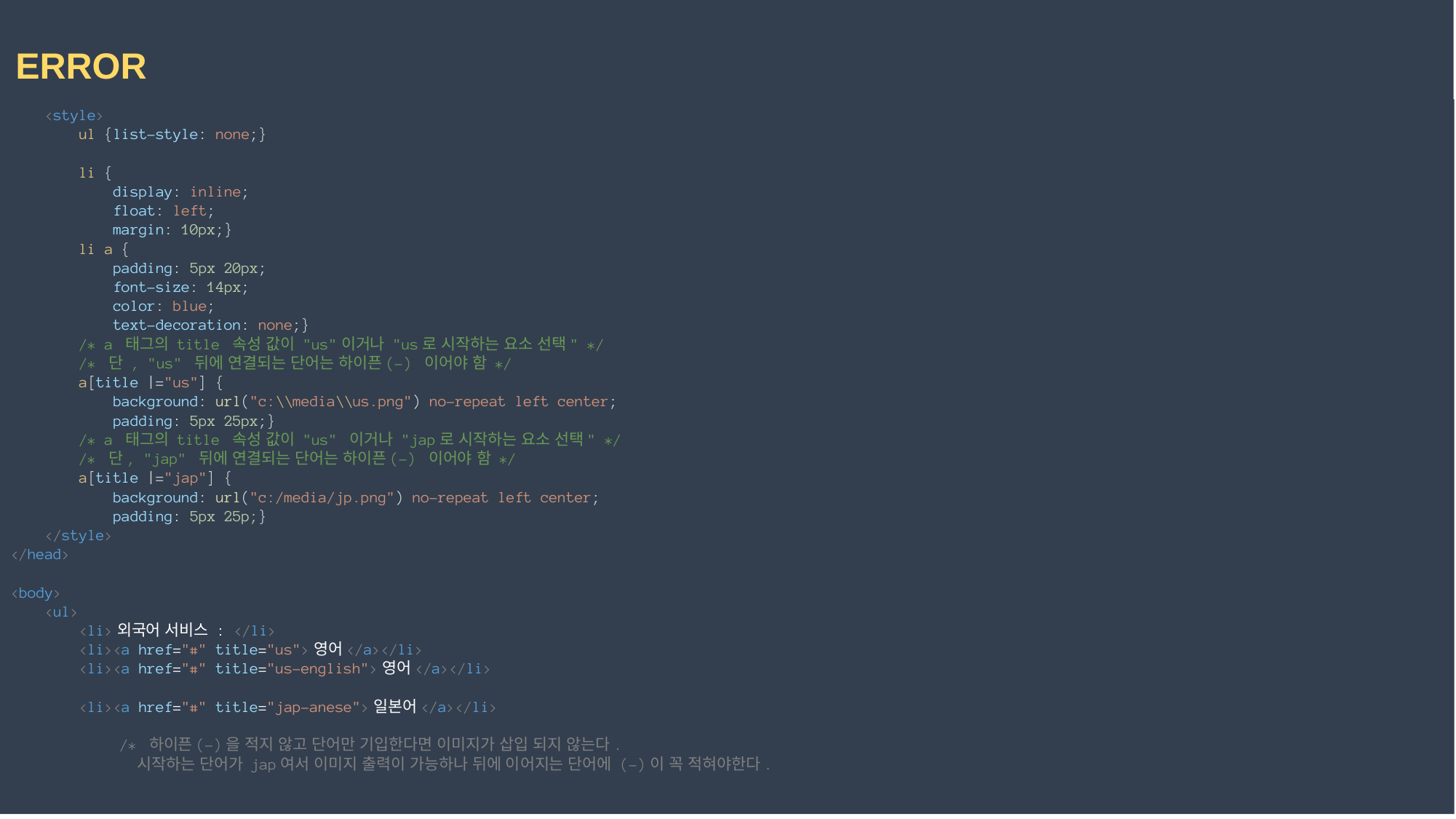

ERROR
    <style>
        ul {list-style: none;}
        li {
            display: inline;
            float: left;
            margin: 10px;}
        li a {
            padding: 5px 20px;
            font-size: 14px;
            color: blue;
            text-decoration: none;}
        /* a 태그의 title 속성 값이 "us"이거나 "us로 시작하는 요소 선택" */
        /* 단 , "us" 뒤에 연결되는 단어는 하이픈(-) 이어야 함 */
        a[title |="us"] {
            background: url("c:\\media\\us.png") no-repeat left center;
            padding: 5px 25px;}
        /* a 태그의 title 속성 값이 "us" 이거나 "jap로 시작하는 요소 선택" */
        /* 단, "jap" 뒤에 연결되는 단어는 하이픈(-) 이어야 함 */
        a[title |="jap"] {
            background: url("c:/media/jp.png") no-repeat left center;
            padding: 5px 25p;}
    </style>
</head>
<body>
    <ul>
        <li>외국어 서비스 : </li>
        <li><a href="#" title="us">영어</a></li>
        <li><a href="#" title="us-english">영어</a></li>
        <li><a href="#" title="jap-anese">일본어</a></li>

	/* 하이픈(-)을 적지 않고 단어만 기입한다면 이미지가 삽입 되지 않는다.
	   시작하는 단어가 jap여서 이미지 출력이 가능하나 뒤에 이어지는 단어에 (-)이 꼭 적혀야한다.
2023-02-16
권민지